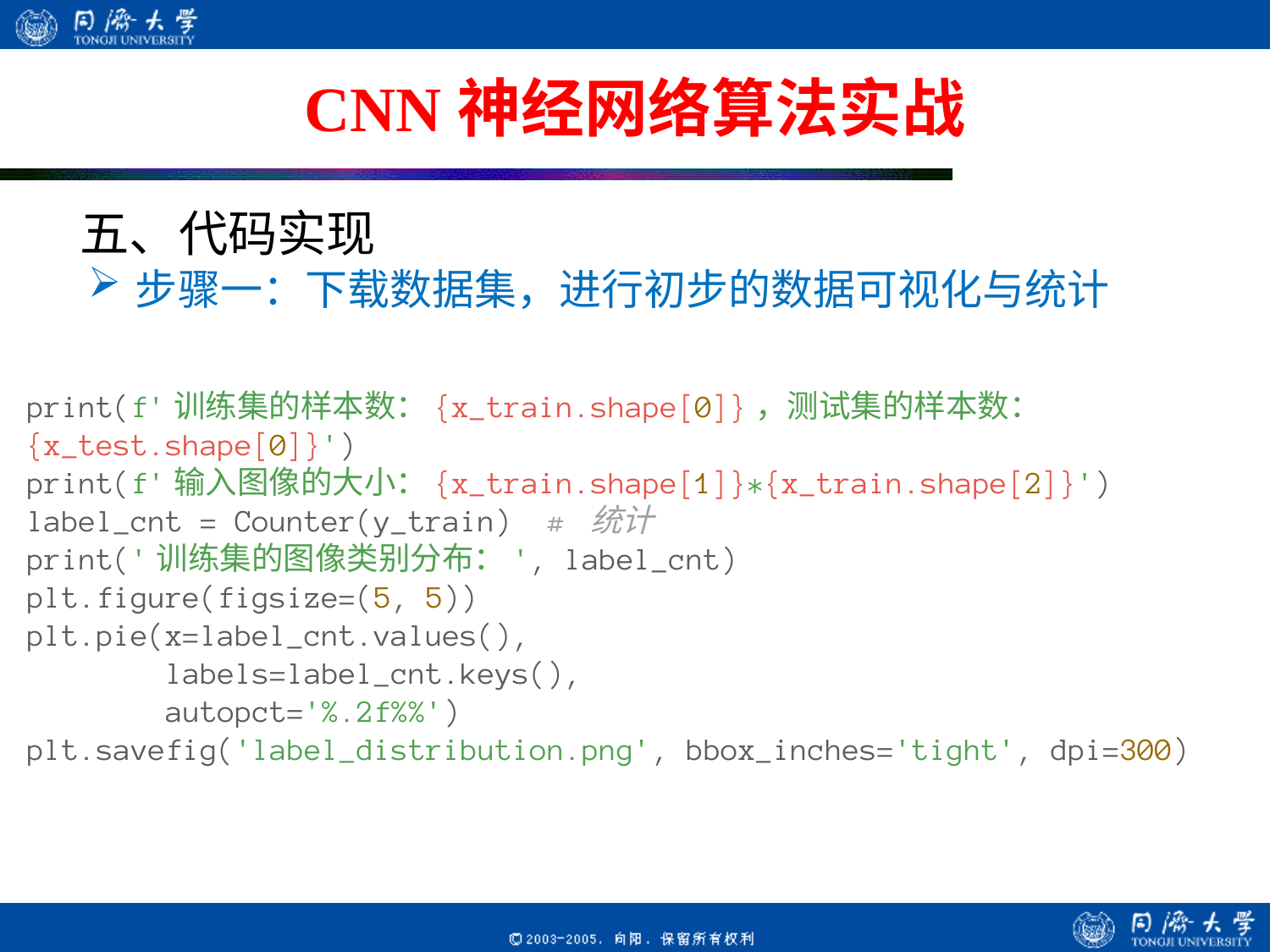

# CNN神经网络算法实战
五、代码实现

步骤一：下载数据集，进行初步的数据可视化与统计
print(f'训练集的样本数：{x_train.shape[0]}，测试集的样本数：{x_test.shape[0]}')
print(f'输入图像的大小：{x_train.shape[1]}*{x_train.shape[2]}')
label_cnt = Counter(y_train)  # 统计
print('训练集的图像类别分布：', label_cnt)
plt.figure(figsize=(5, 5))
plt.pie(x=label_cnt.values(),
        labels=label_cnt.keys(),
        autopct='%.2f%%')
plt.savefig('label_distribution.png', bbox_inches='tight', dpi=300)